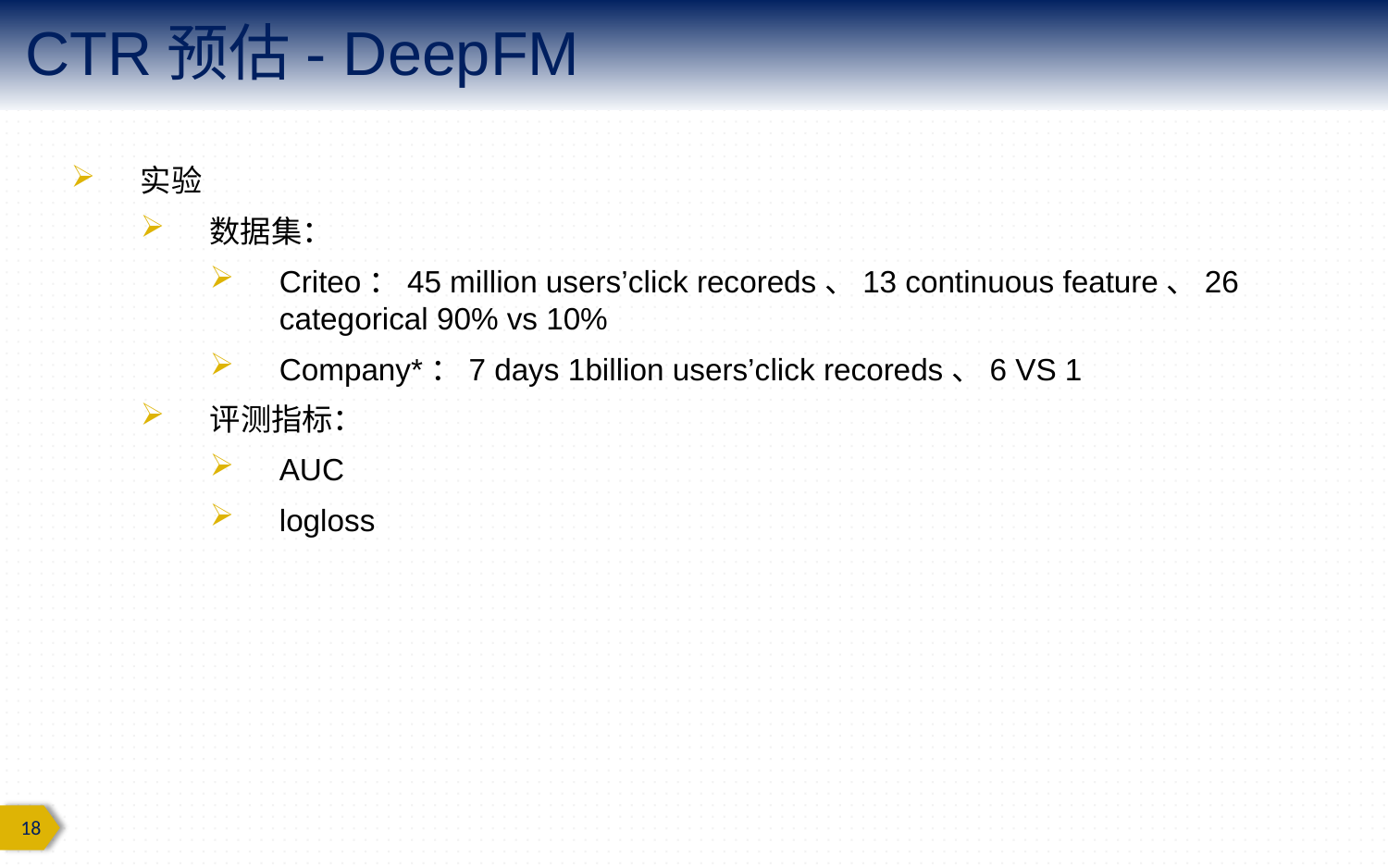

# CTR预估- DeepFM
实验
数据集：
Criteo：45 million users’click recoreds、13 continuous feature、26 categorical 90% vs 10%
Company*：7 days 1billion users’click recoreds、6 VS 1
评测指标：
AUC
logloss

18